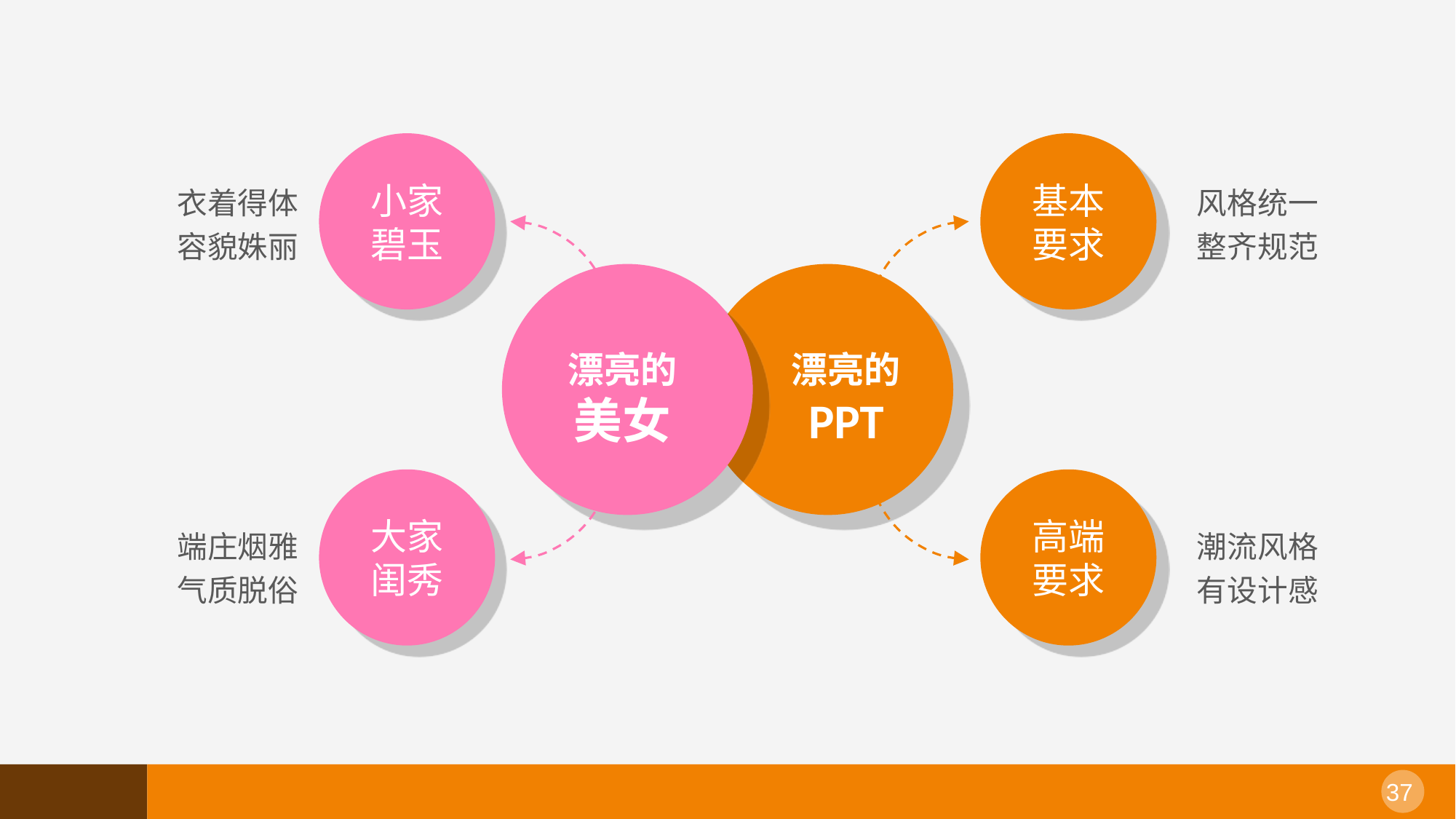

小家碧玉
基本要求
衣着得体
容貌姝丽
风格统一
整齐规范

漂亮的
美女
漂亮的
PPT

大家闺秀
高端要求
端庄烟雅
气质脱俗
潮流风格
有设计感